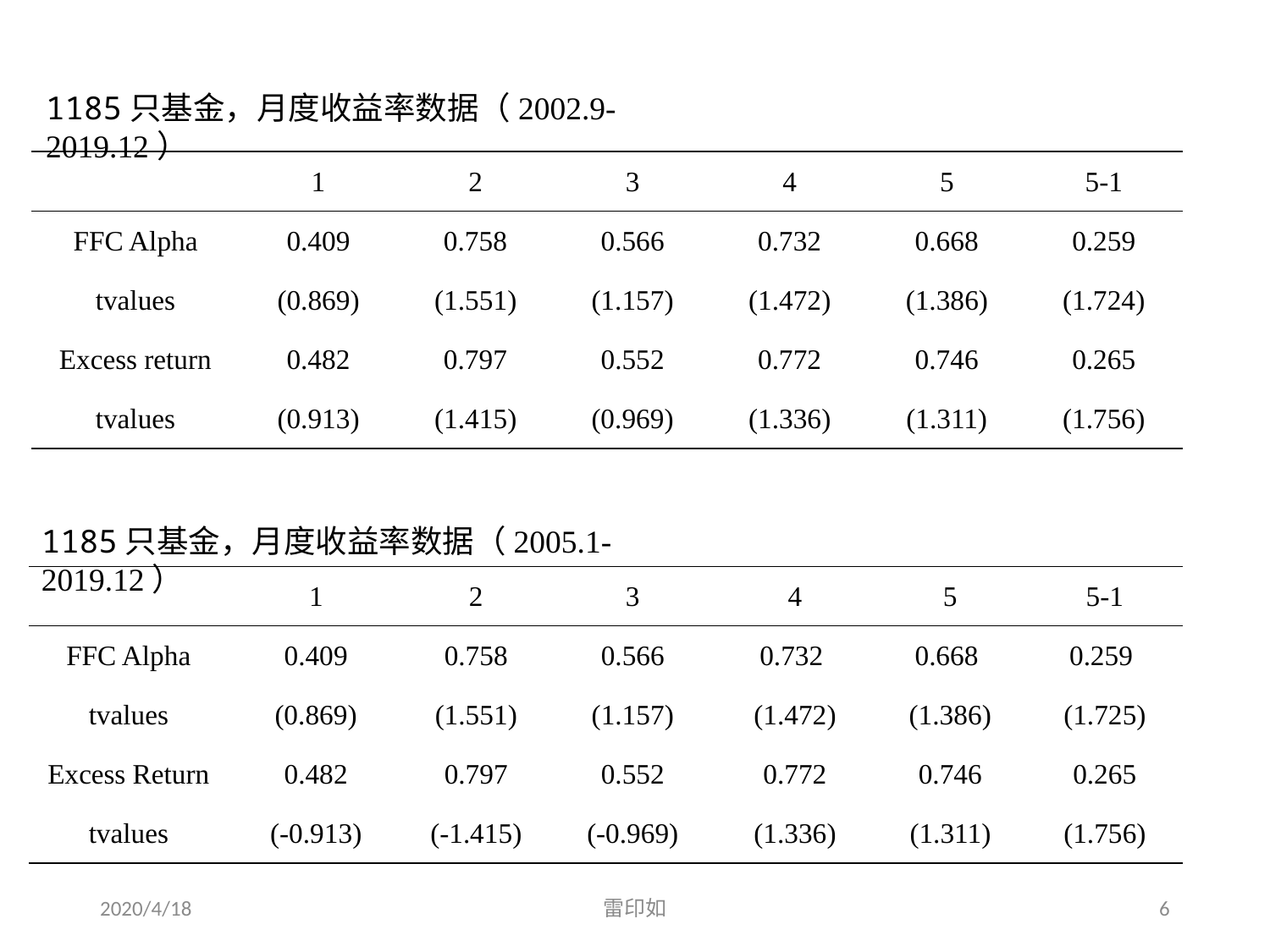

1185只基金，月度收益率数据（2002.9-2019.12）
|  | 1 | 2 | 3 | 4 | 5 | 5-1 |
| --- | --- | --- | --- | --- | --- | --- |
| FFC Alpha | 0.409 | 0.758 | 0.566 | 0.732 | 0.668 | 0.259 |
| tvalues | (0.869) | (1.551) | (1.157) | (1.472) | (1.386) | (1.724) |
| Excess return | 0.482 | 0.797 | 0.552 | 0.772 | 0.746 | 0.265 |
| tvalues | (0.913) | (1.415) | (0.969) | (1.336) | (1.311) | (1.756) |
1185只基金，月度收益率数据（2005.1-2019.12）
|  | 1 | 2 | 3 | 4 | 5 | 5-1 |
| --- | --- | --- | --- | --- | --- | --- |
| FFC Alpha | 0.409 | 0.758 | 0.566 | 0.732 | 0.668 | 0.259 |
| tvalues | (0.869) | (1.551) | (1.157) | (1.472) | (1.386) | (1.725) |
| Excess Return | 0.482 | 0.797 | 0.552 | 0.772 | 0.746 | 0.265 |
| tvalues | (-0.913) | (-1.415) | (-0.969) | (1.336) | (1.311) | (1.756) |
2020/4/18
雷印如
6